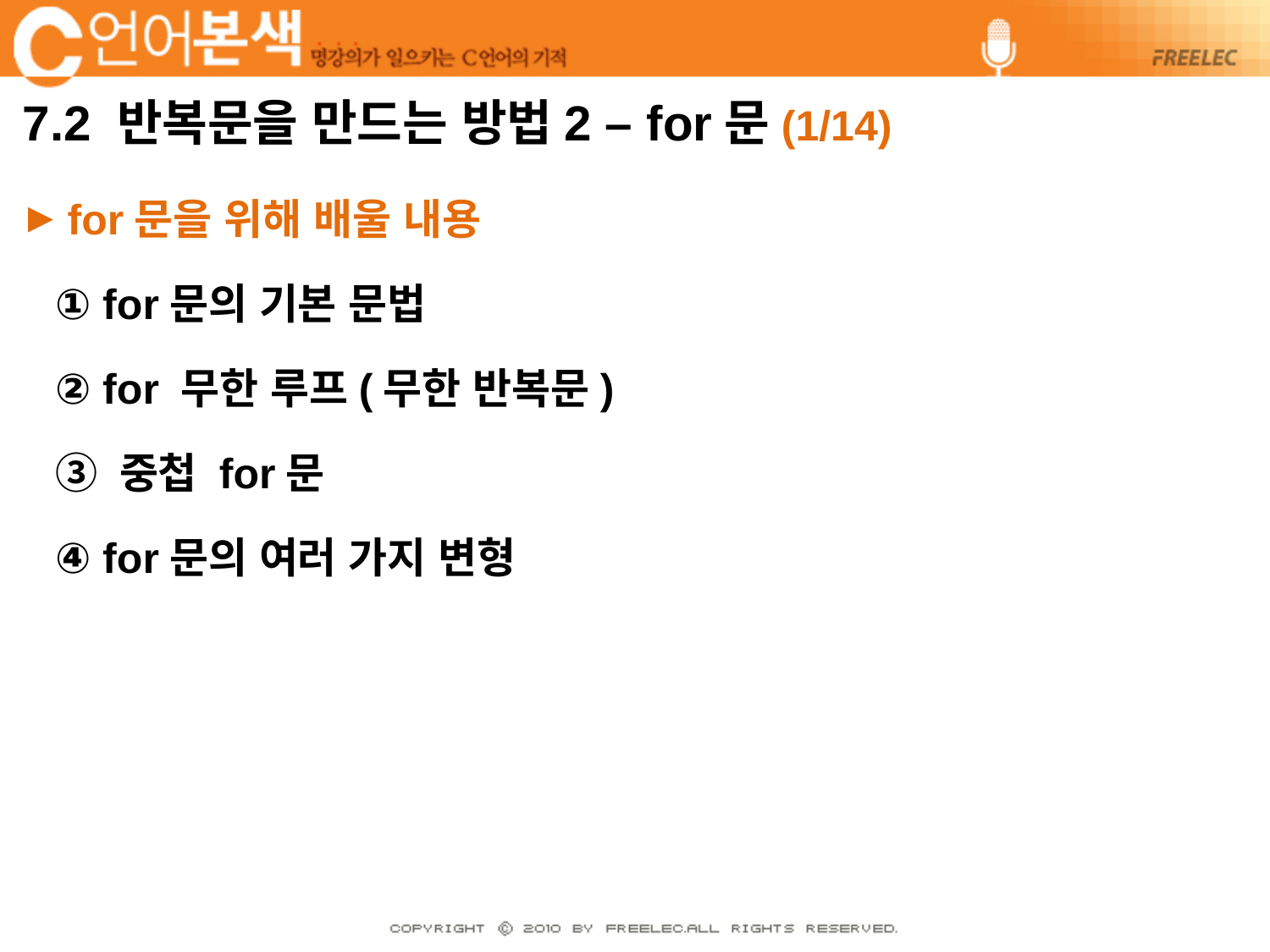

# 7.2 반복문을 만드는 방법2 – for문(1/14)
for문을 위해 배울 내용
① for문의 기본 문법
② for 무한 루프(무한 반복문)
③ 중첩 for문
④ for문의 여러 가지 변형